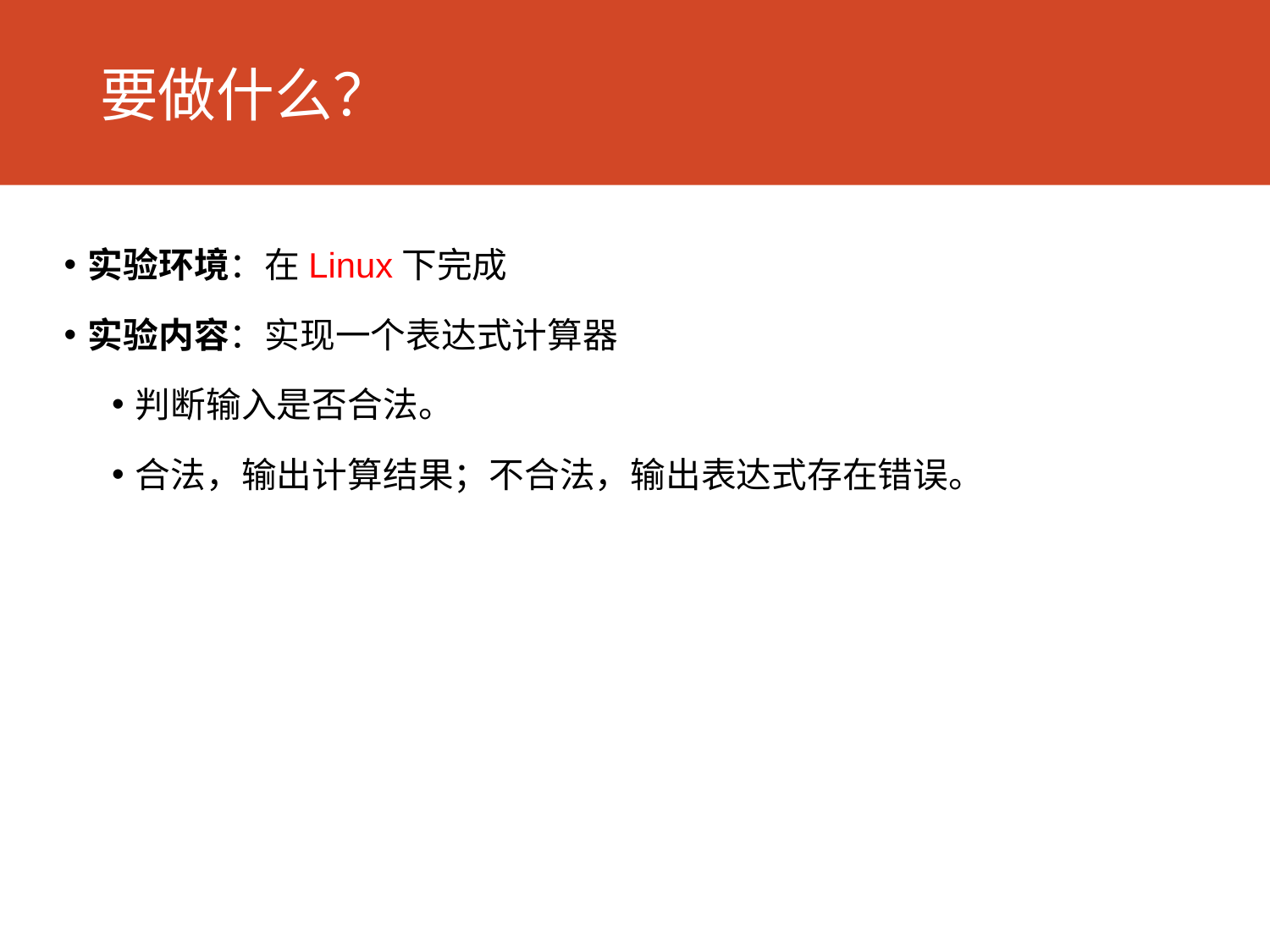

# 要做什么？
实验环境：在Linux下完成
实验内容：实现一个表达式计算器
判断输入是否合法。
合法，输出计算结果；不合法，输出表达式存在错误。